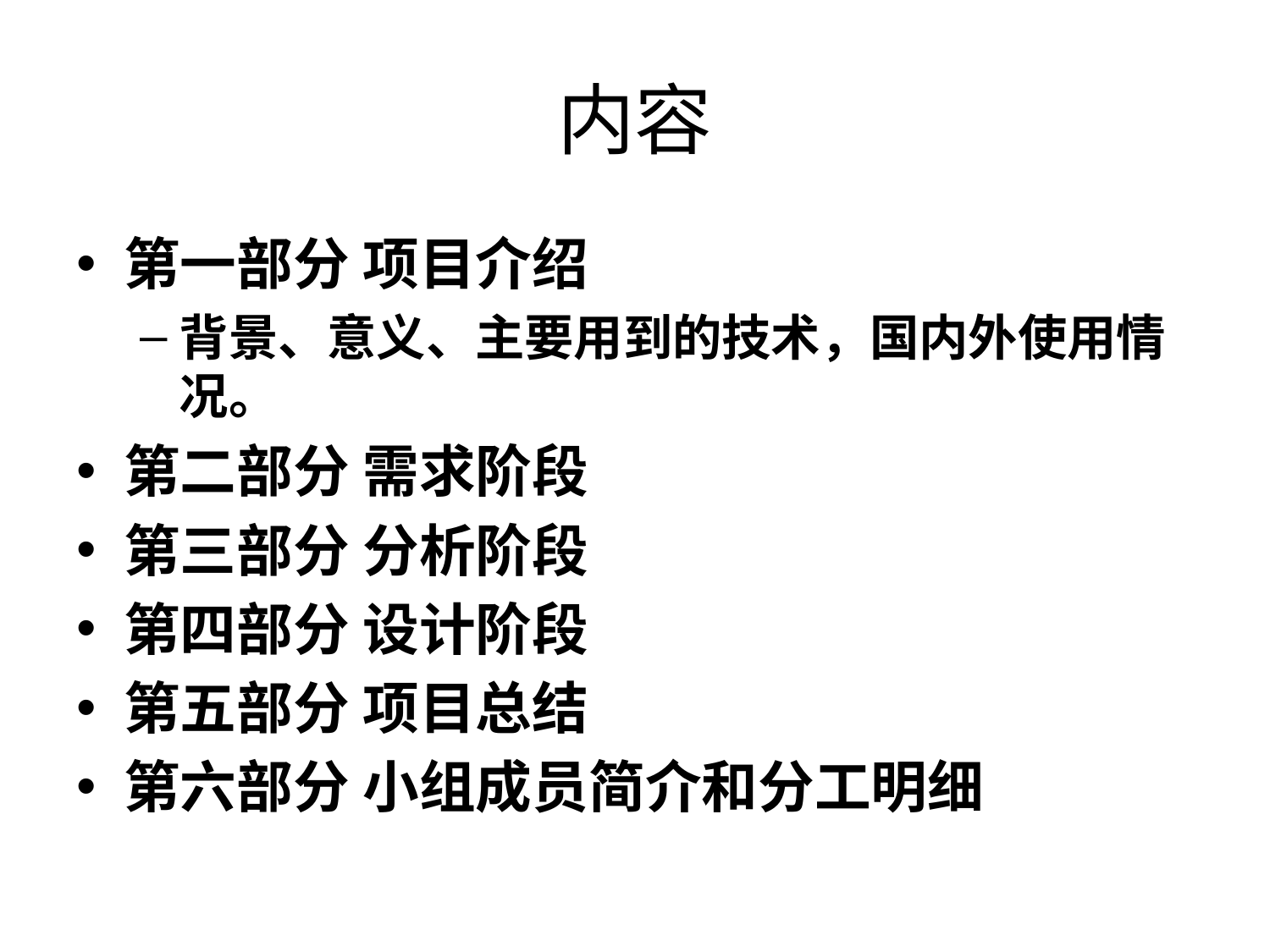

# 内容
第一部分 项目介绍
背景、意义、主要用到的技术，国内外使用情况。
第二部分 需求阶段
第三部分 分析阶段
第四部分 设计阶段
第五部分 项目总结
第六部分 小组成员简介和分工明细